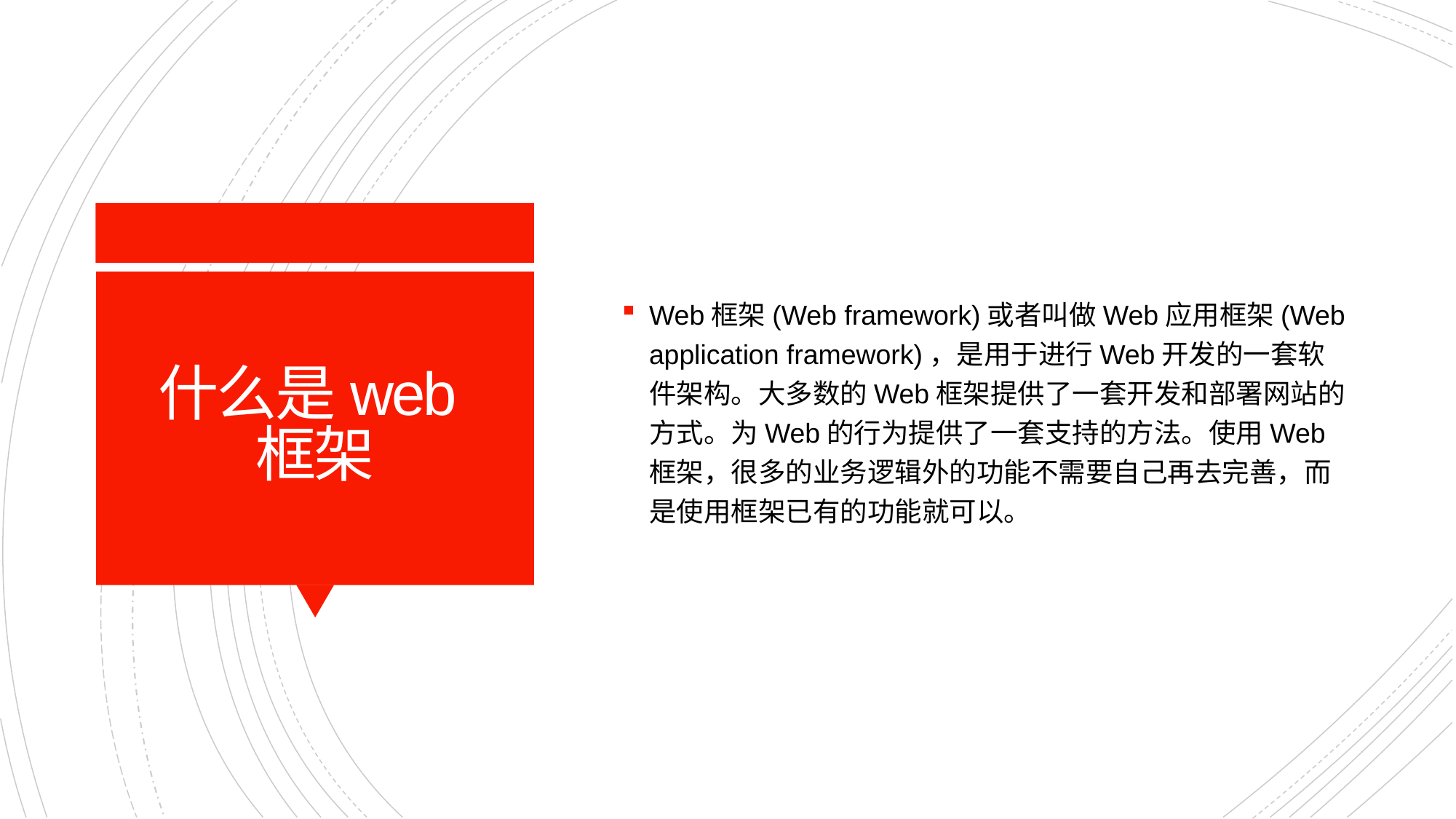

Web框架(Web framework)或者叫做Web应用框架(Web application framework)，是用于进行Web开发的一套软件架构。大多数的Web框架提供了一套开发和部署网站的方式。为Web的行为提供了一套支持的方法。使用Web框架，很多的业务逻辑外的功能不需要自己再去完善，而是使用框架已有的功能就可以。
# 什么是web框架